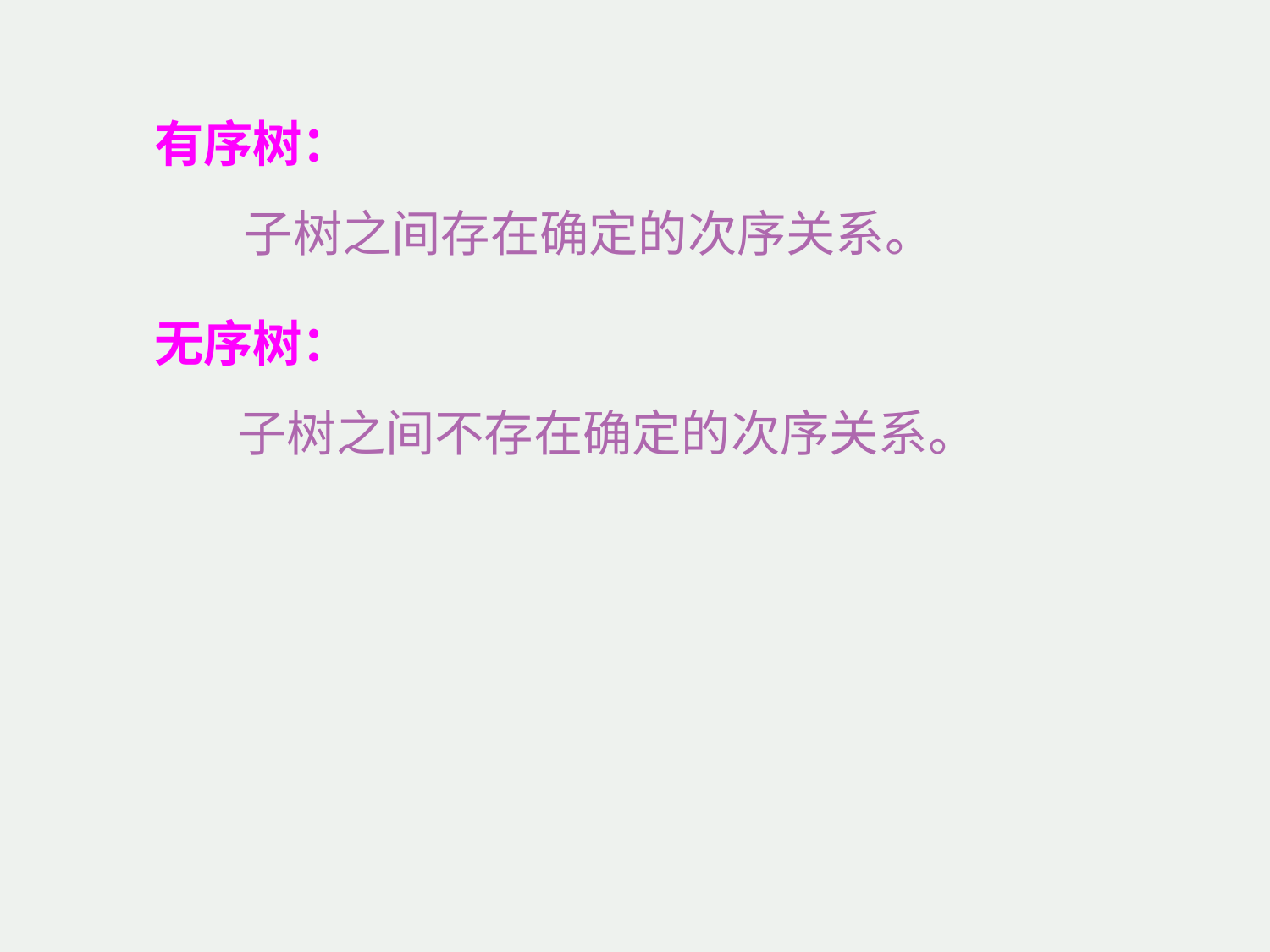

有序树：
子树之间存在确定的次序关系。
无序树：
子树之间不存在确定的次序关系。